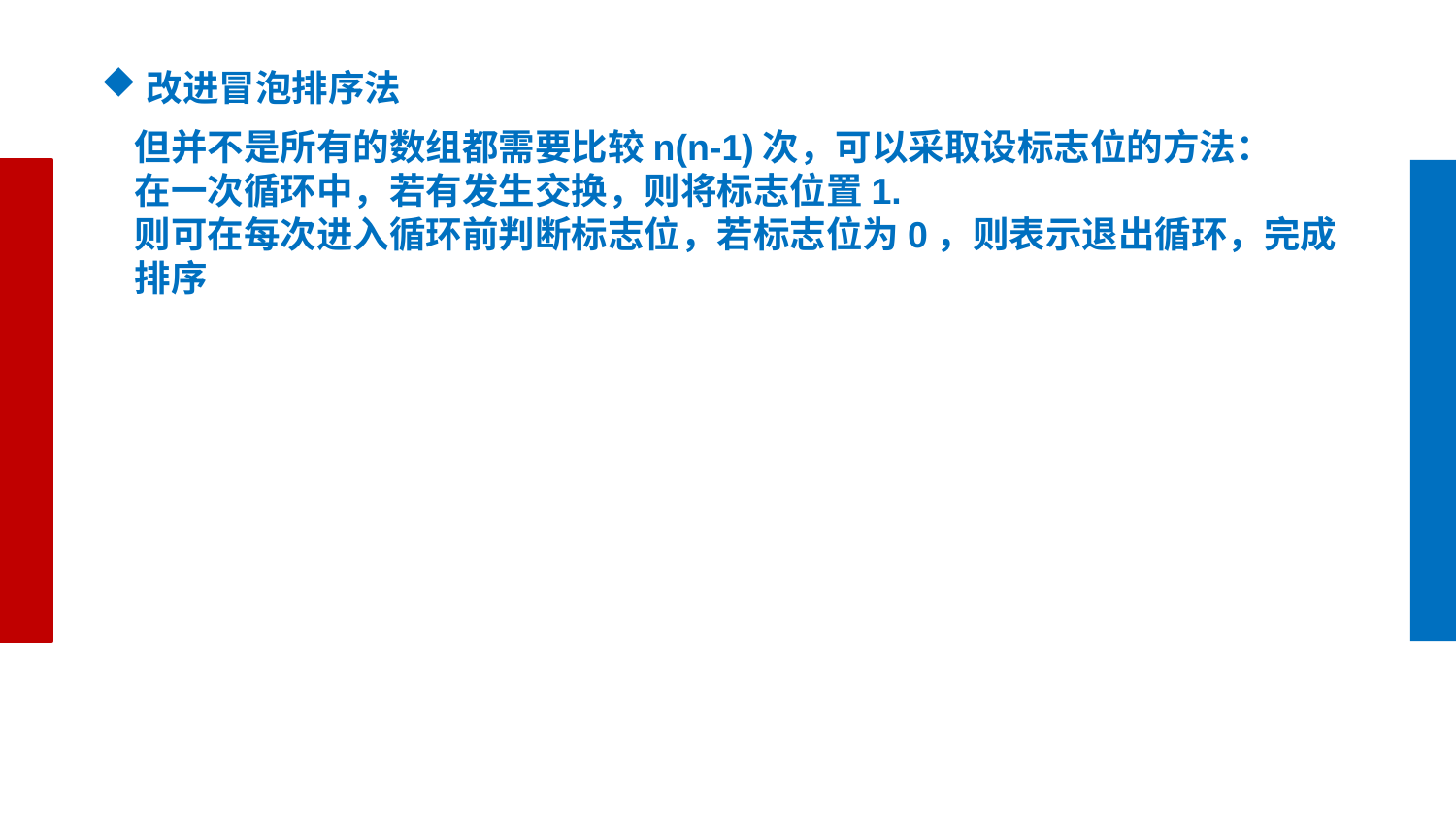

改进冒泡排序法
但并不是所有的数组都需要比较n(n-1)次，可以采取设标志位的方法：
在一次循环中，若有发生交换，则将标志位置1.
则可在每次进入循环前判断标志位，若标志位为0，则表示退出循环，完成排序